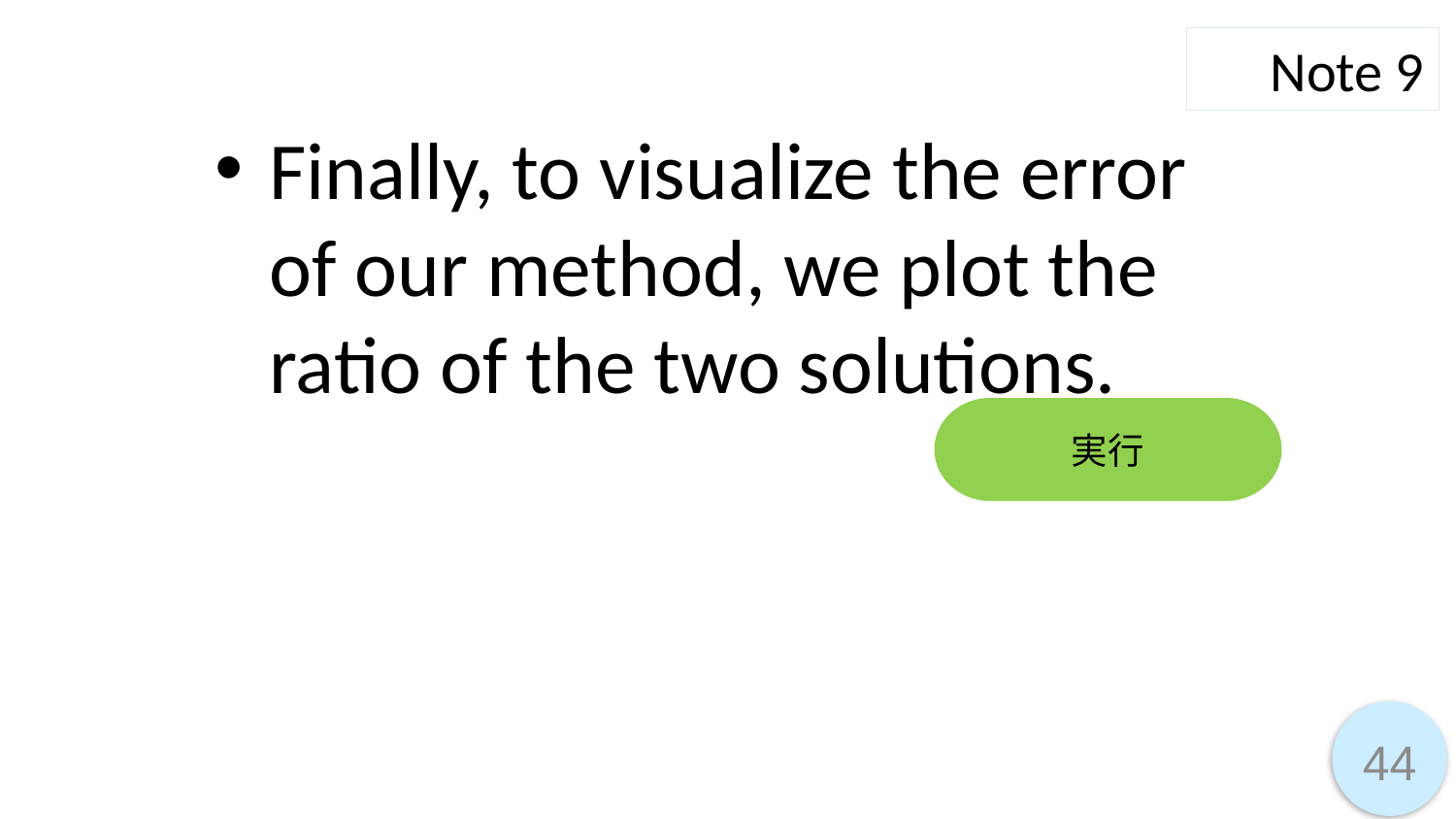

Note 9
Finally, to visualize the error of our method, we plot the ratio of the two solutions.
実行
44